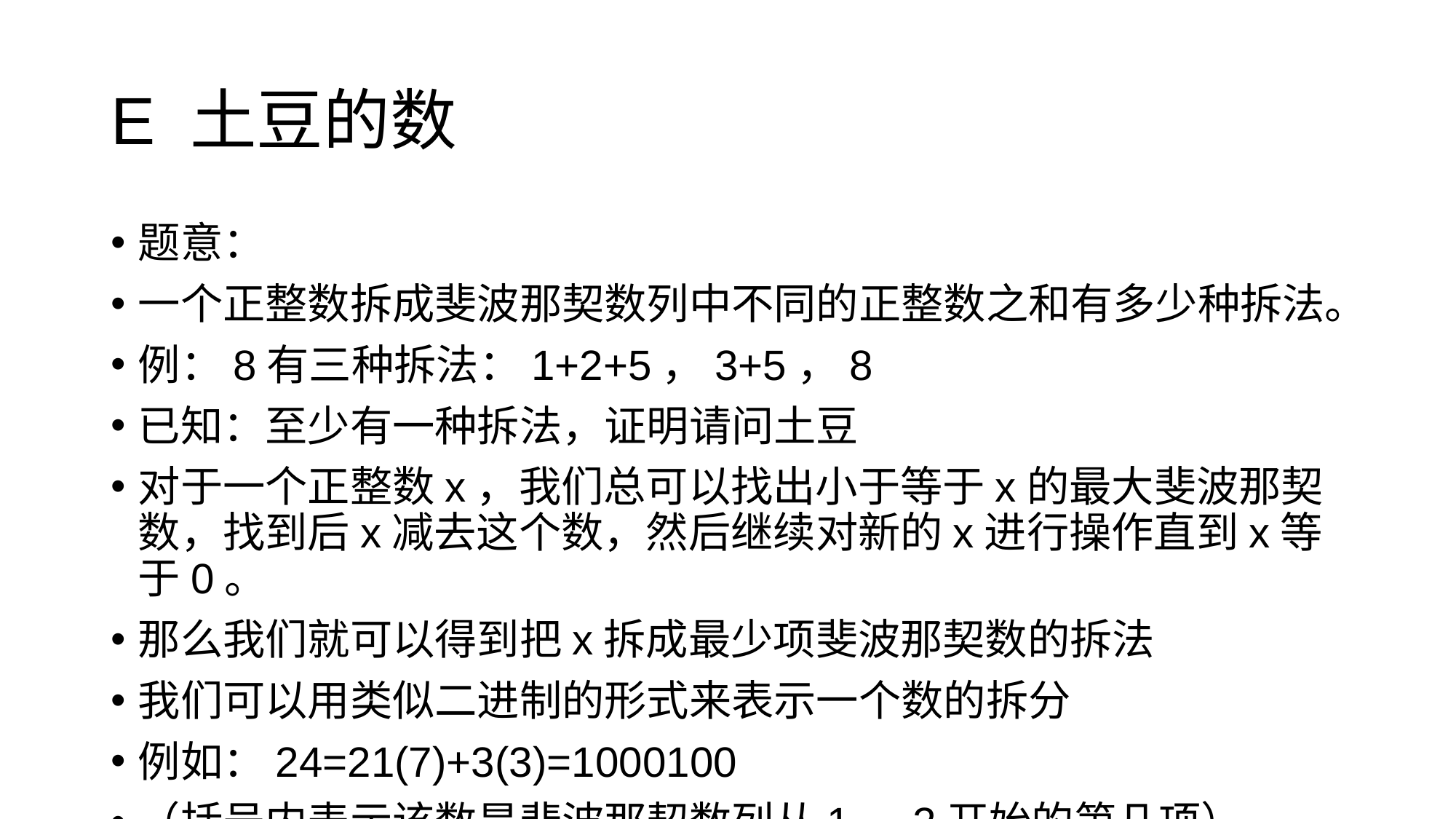

# E 土豆的数

题意：
一个正整数拆成斐波那契数列中不同的正整数之和有多少种拆法。
例：8有三种拆法：1+2+5，3+5，8
已知：至少有一种拆法，证明请问土豆
对于一个正整数x，我们总可以找出小于等于x的最大斐波那契数，找到后x减去这个数，然后继续对新的x进行操作直到x等于0。
那么我们就可以得到把x拆成最少项斐波那契数的拆法
我们可以用类似二进制的形式来表示一个数的拆分
例如：24=21(7)+3(3)=1000100
（括号内表示该数是斐波那契数列从1，2开始的第几项）